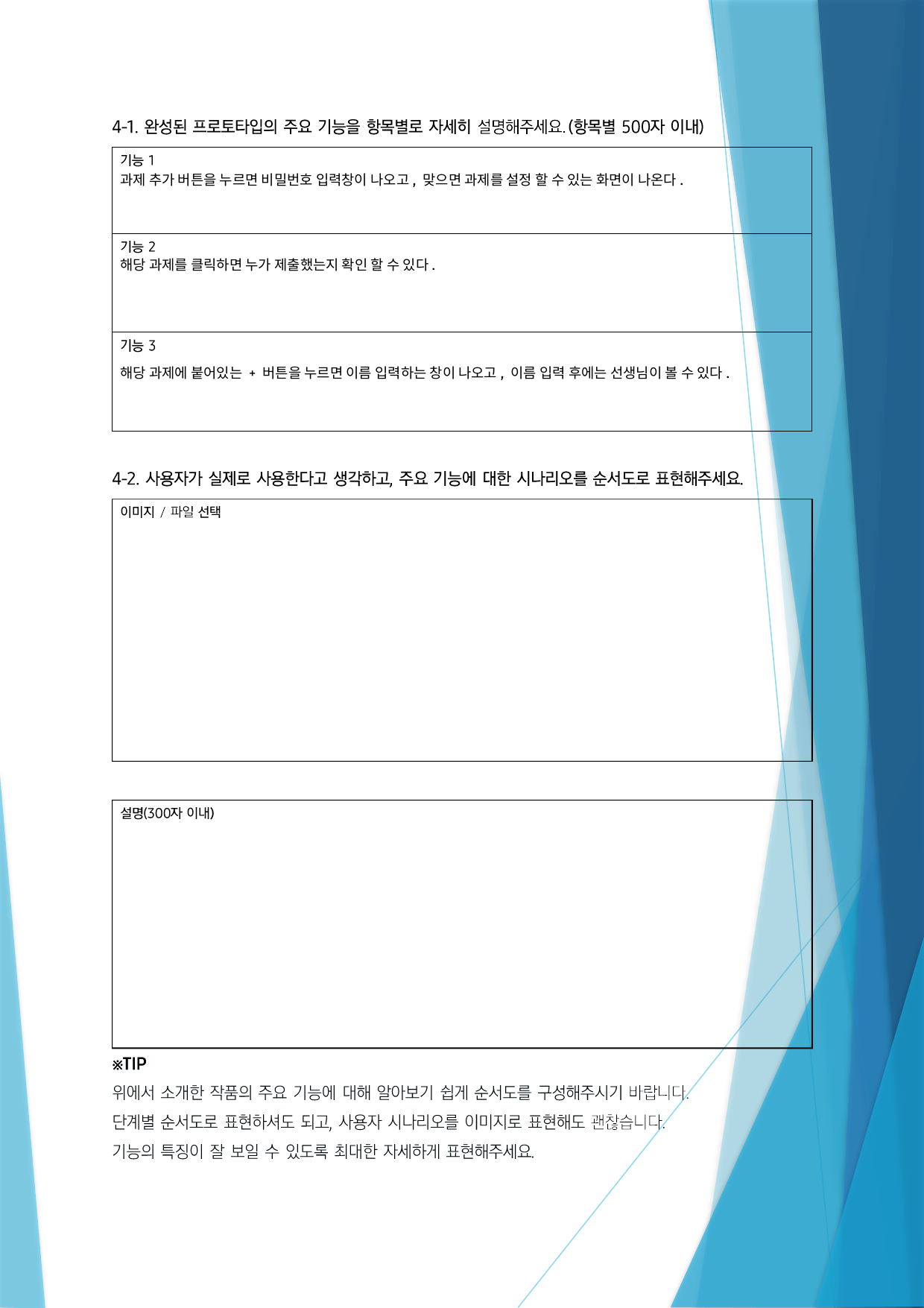

|  |
| --- |
|  |
|  |

과제 추가 버튼을 누르면 비밀번호 입력창이 나오고, 맞으면 과제를 설정 할 수 있는 화면이 나온다.

해당 과제를 클릭하면 누가 제출했는지 확인 할 수 있다.

해당 과제에 붙어있는 + 버튼을 누르면 이름 입력하는 창이 나오고, 이름 입력 후에는 선생님이 볼 수 있다.